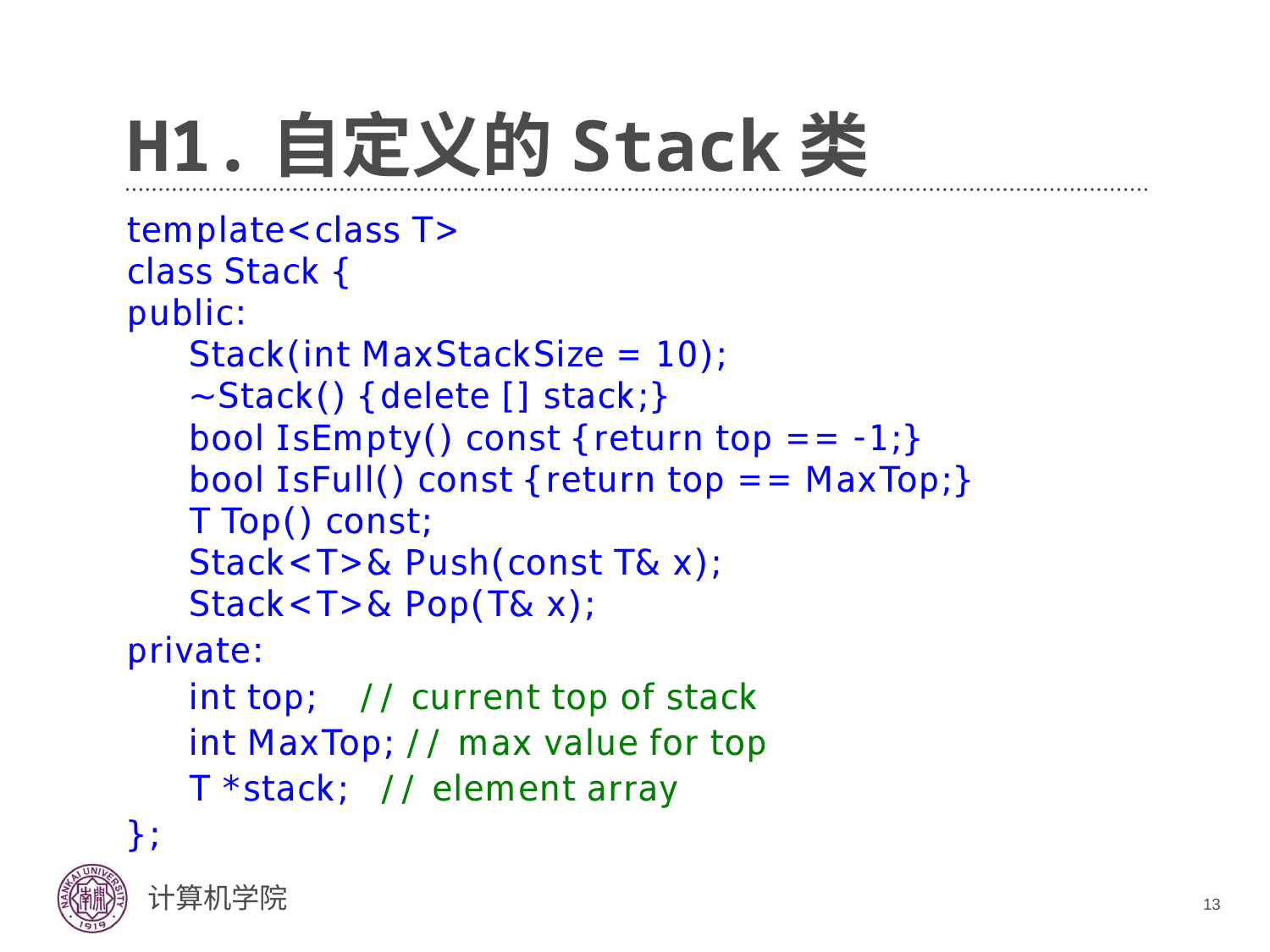

# H1.自定义的Stack类
template<class T>
class Stack {
public:
      Stack(int MaxStackSize = 10);
      ~Stack() {delete [] stack;}
      bool IsEmpty() const {return top == -1;}
      bool IsFull() const {return top == MaxTop;}
      T Top() const;
      Stack<T>& Push(const T& x);
      Stack<T>& Pop(T& x);
private:
      int top;    // current top of stack
      int MaxTop; // max value for top
      T *stack;   // element array
};
13